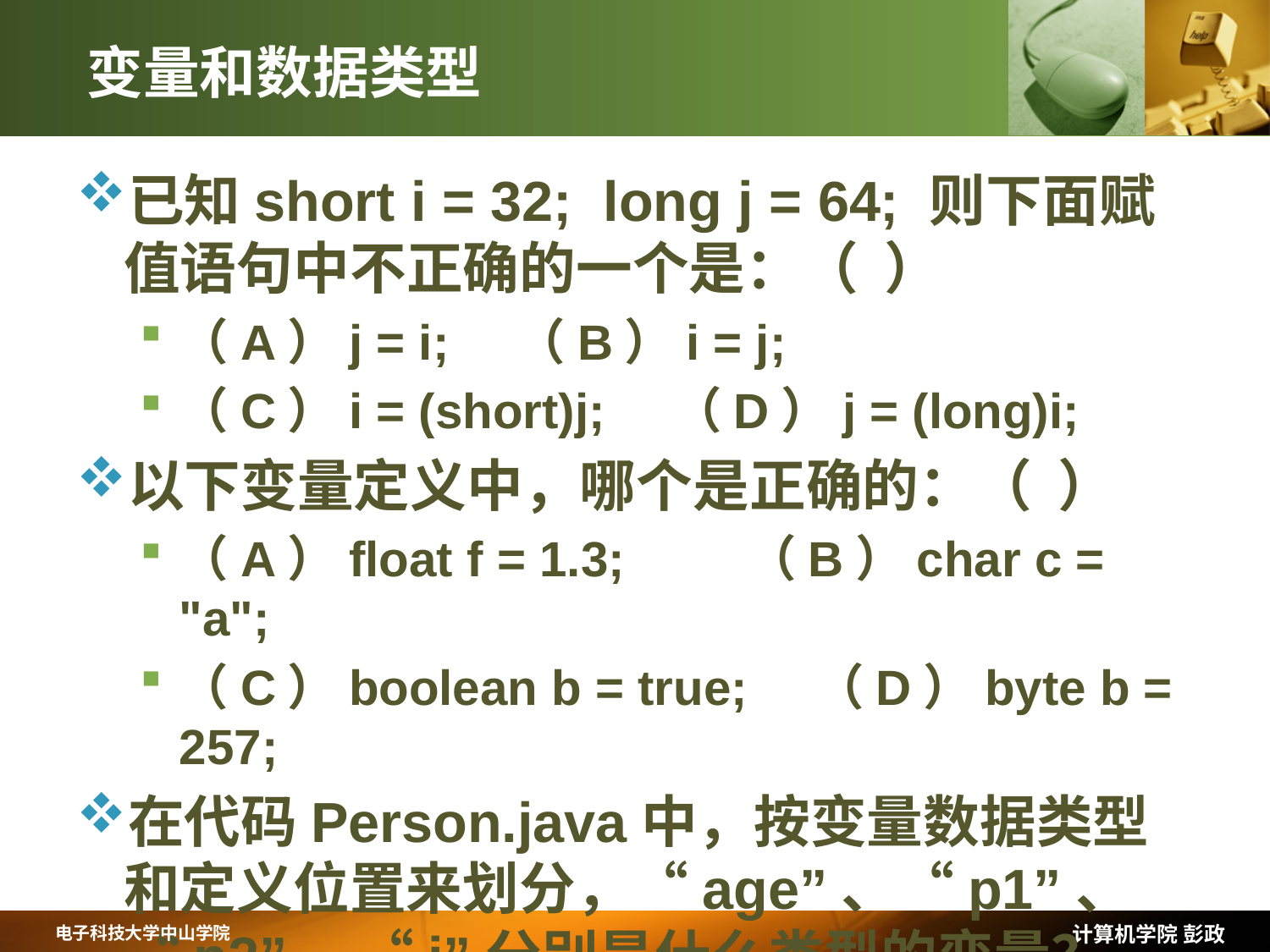

# 变量和数据类型
已知short i = 32;  long j = 64; 则下面赋值语句中不正确的一个是：（  ）
（A）j = i;    （B）i = j;
（C）i = (short)j;    （D）j = (long)i;
以下变量定义中，哪个是正确的：（  ）
（A）float f = 1.3;        （B）char c = "a";
（C）boolean b = true;    （D）byte b = 257;
在代码Person.java中，按变量数据类型和定义位置来划分，“age”、“p1”、“p2”、“i”分别是什么类型的变量？

计算机学院 彭政
电子科技大学中山学院